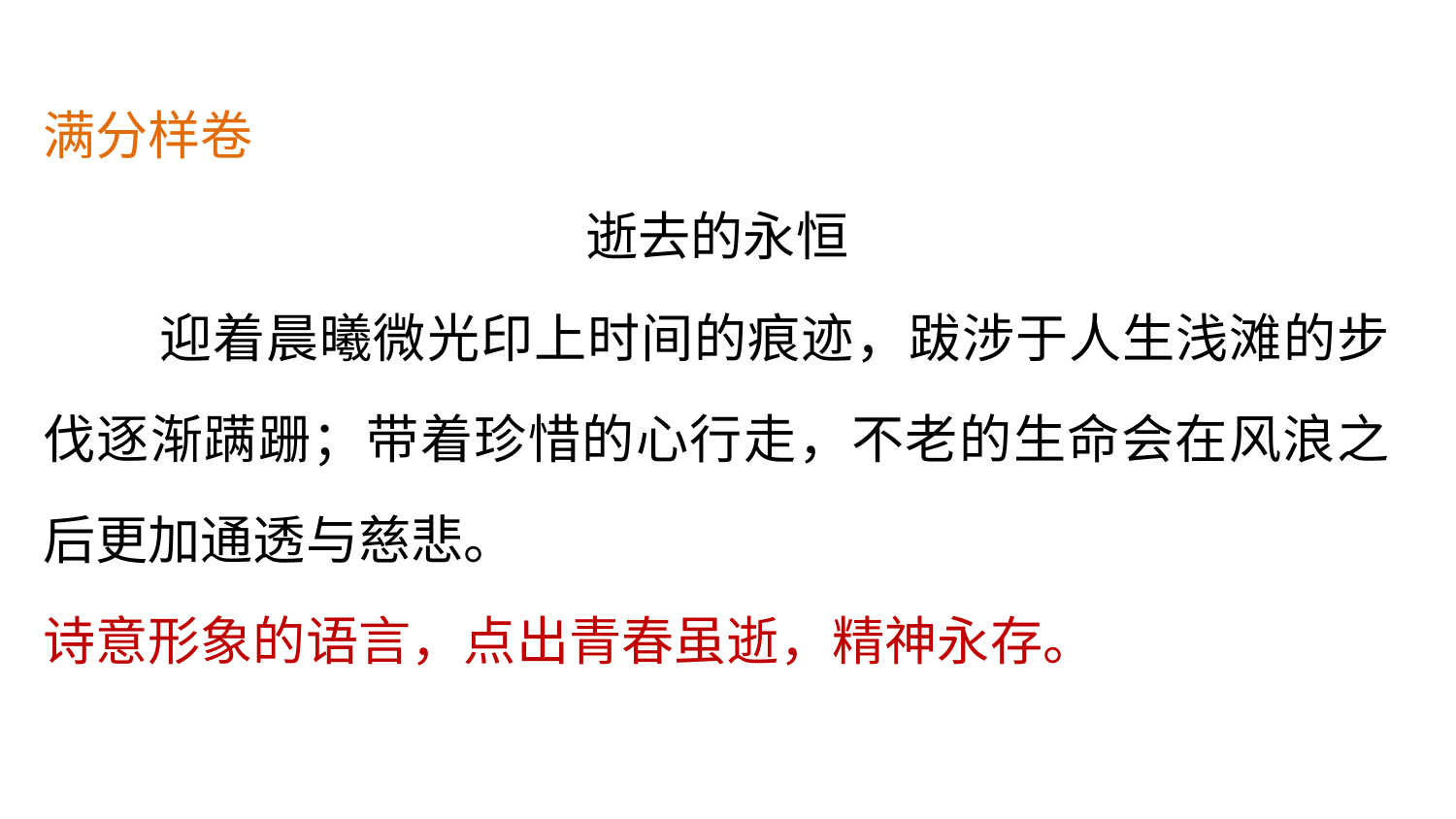

满分样卷
逝去的永恒
        迎着晨曦微光印上时间的痕迹，跋涉于人生浅滩的步伐逐渐蹒跚；带着珍惜的心行走，不老的生命会在风浪之后更加通透与慈悲。
诗意形象的语言，点出青春虽逝，精神永存。